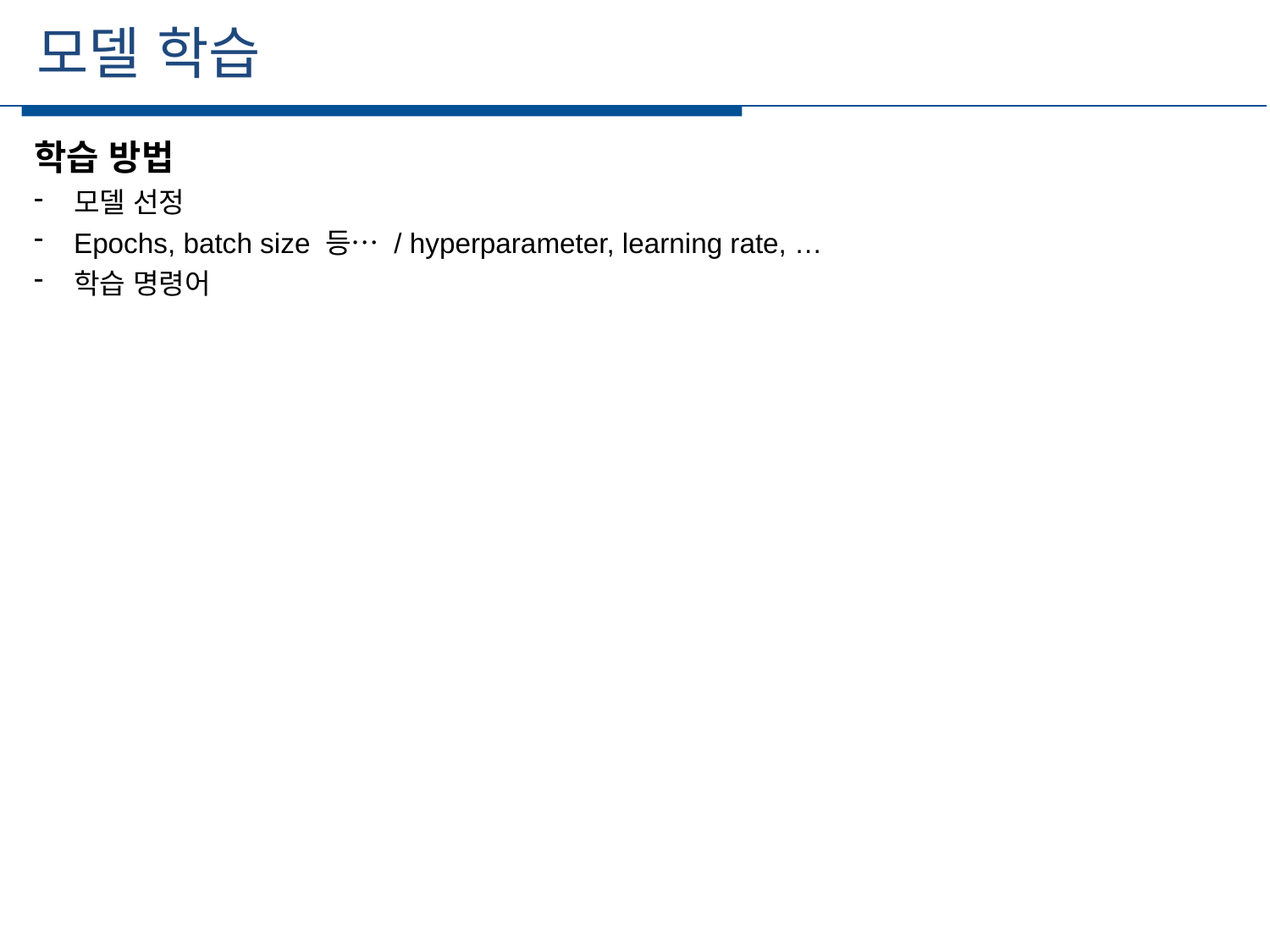

모델 학습
세부일정

학습 방법
모델 선정
Epochs, batch size 등… / hyperparameter, learning rate, …
학습 명령어